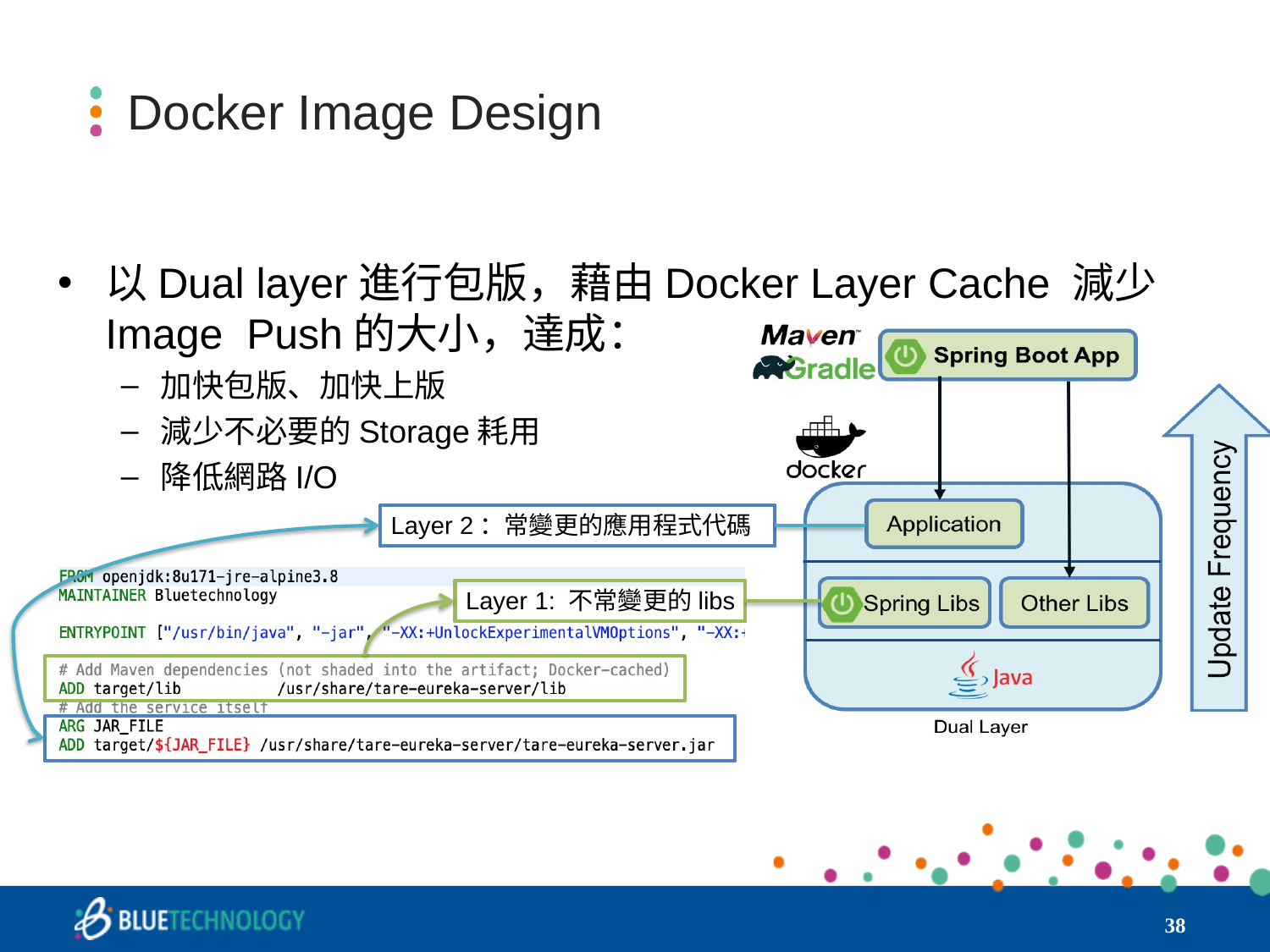

# Docker Image Design
以Dual layer進行包版，藉由Docker Layer Cache 減少 Image  Push的大小，達成：
加快包版、加快上版
減少不必要的Storage耗用
降低網路I/O

Layer 2：常變更的應用程式代碼

Layer 1: 不常變更的libs
38